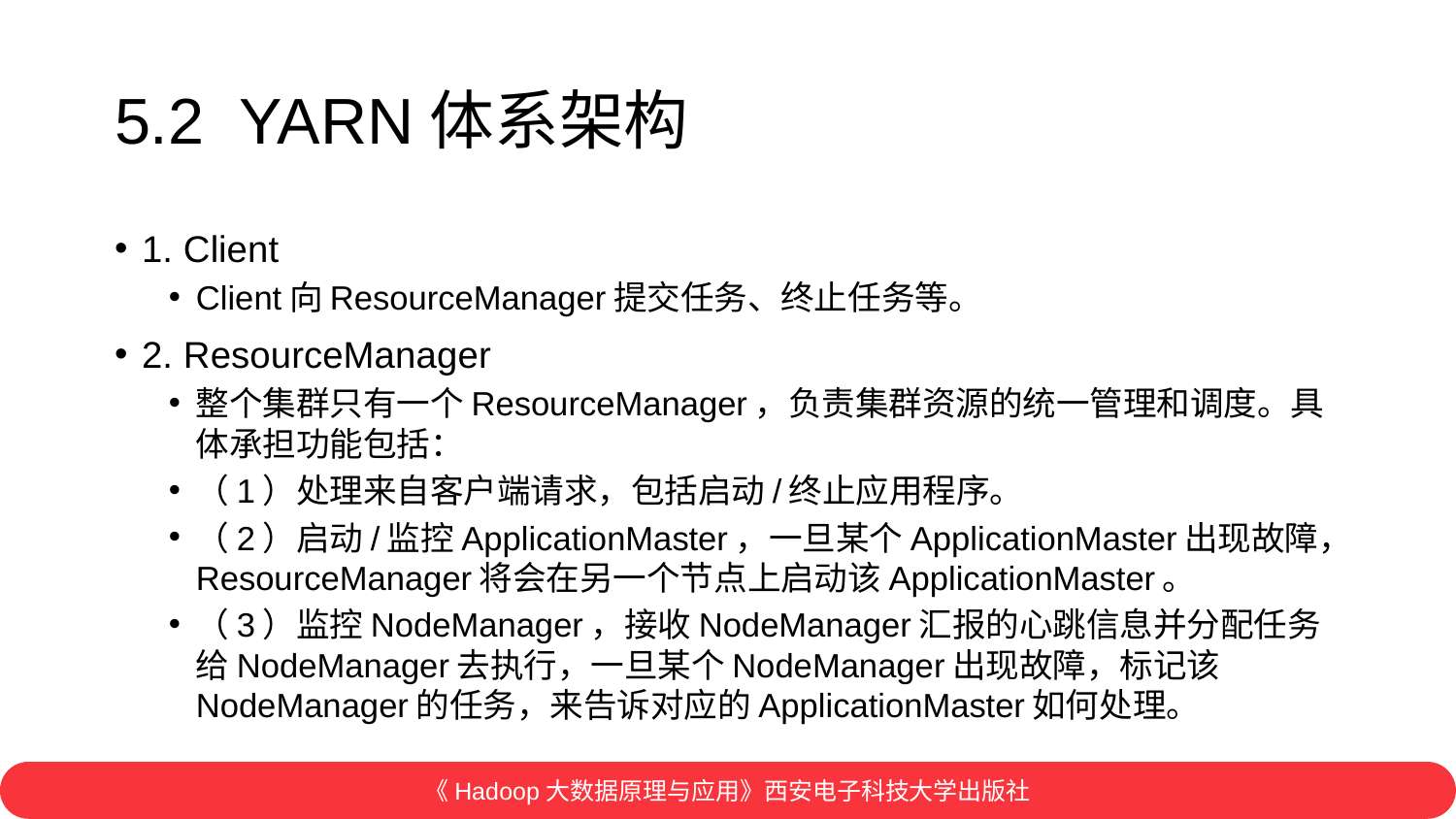

# 5.2  YARN体系架构
1. Client
Client向ResourceManager提交任务、终止任务等。
2. ResourceManager
整个集群只有一个ResourceManager，负责集群资源的统一管理和调度。具体承担功能包括：
（1）处理来自客户端请求，包括启动/终止应用程序。
（2）启动/监控ApplicationMaster，一旦某个ApplicationMaster出现故障，ResourceManager将会在另一个节点上启动该ApplicationMaster。
（3）监控NodeManager，接收NodeManager汇报的心跳信息并分配任务给NodeManager去执行，一旦某个NodeManager出现故障，标记该NodeManager的任务，来告诉对应的ApplicationMaster如何处理。